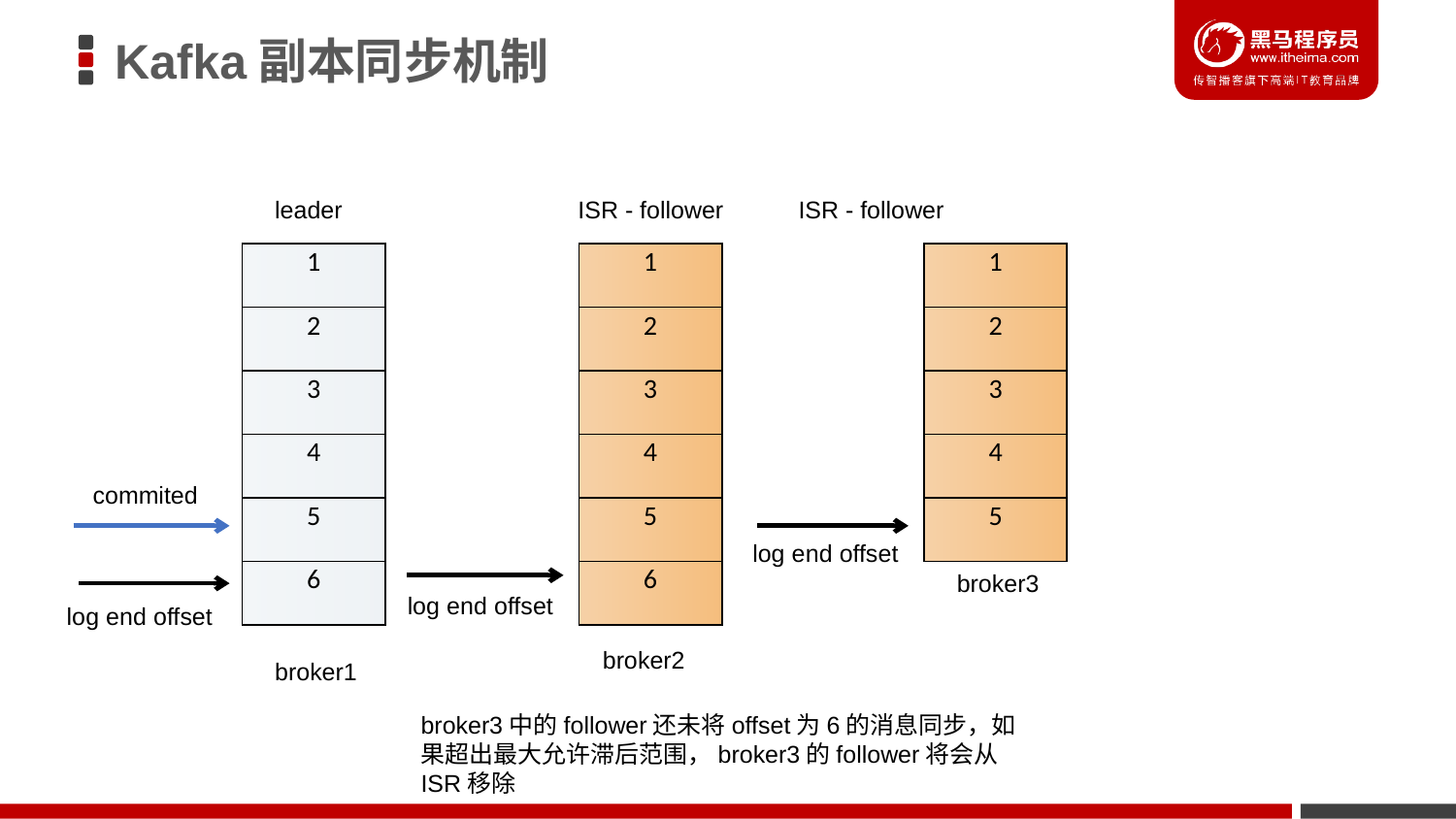

# Kafka副本同步机制
leader
ISR - follower
ISR - follower
| 1 |
| --- |
| 2 |
| 3 |
| 4 |
| 5 |
| 6 |
| 1 |
| --- |
| 2 |
| 3 |
| 4 |
| 5 |
| 6 |
| 1 |
| --- |
| 2 |
| 3 |
| 4 |
| 5 |
commited
log end offset
broker3
log end offset
log end offset
broker2
broker1
broker3中的follower还未将offset为6的消息同步，如果超出最大允许滞后范围，broker3的follower将会从ISR移除